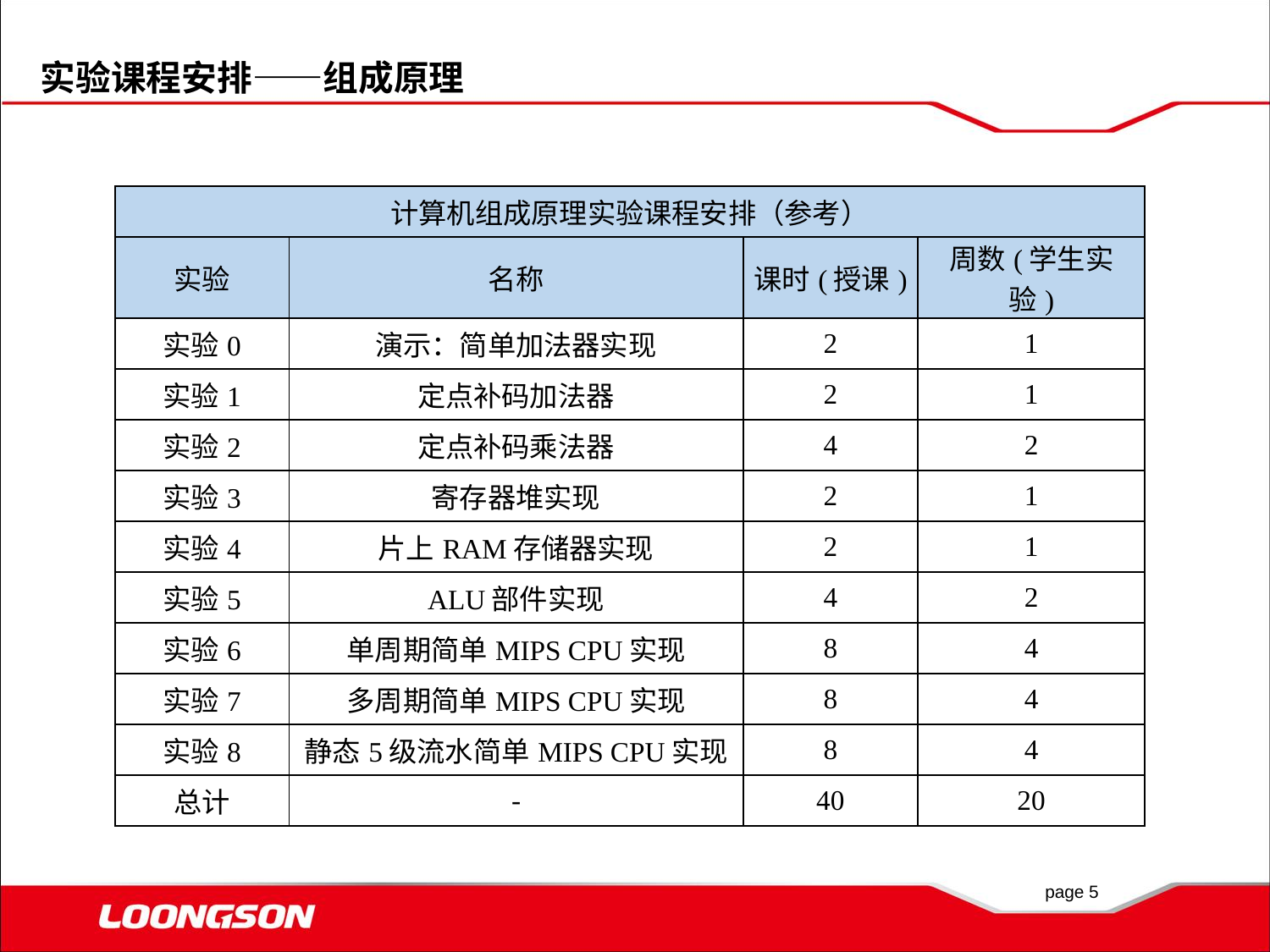

实验课程安排——组成原理
| 计算机组成原理实验课程安排（参考） |  |  |  |
| --- | --- | --- | --- |
| 实验 | 名称 | 课时(授课) | 周数(学生实验) |
| 实验0 | 演示：简单加法器实现 | 2 | 1 |
| 实验1 | 定点补码加法器 | 2 | 1 |
| 实验2 | 定点补码乘法器 | 4 | 2 |
| 实验3 | 寄存器堆实现 | 2 | 1 |
| 实验4 | 片上RAM存储器实现 | 2 | 1 |
| 实验5 | ALU部件实现 | 4 | 2 |
| 实验6 | 单周期简单MIPS CPU实现 | 8 | 4 |
| 实验7 | 多周期简单MIPS CPU实现 | 8 | 4 |
| 实验8 | 静态5级流水简单MIPS CPU实现 | 8 | 4 |
| 总计 | - | 40 | 20 |
page 5